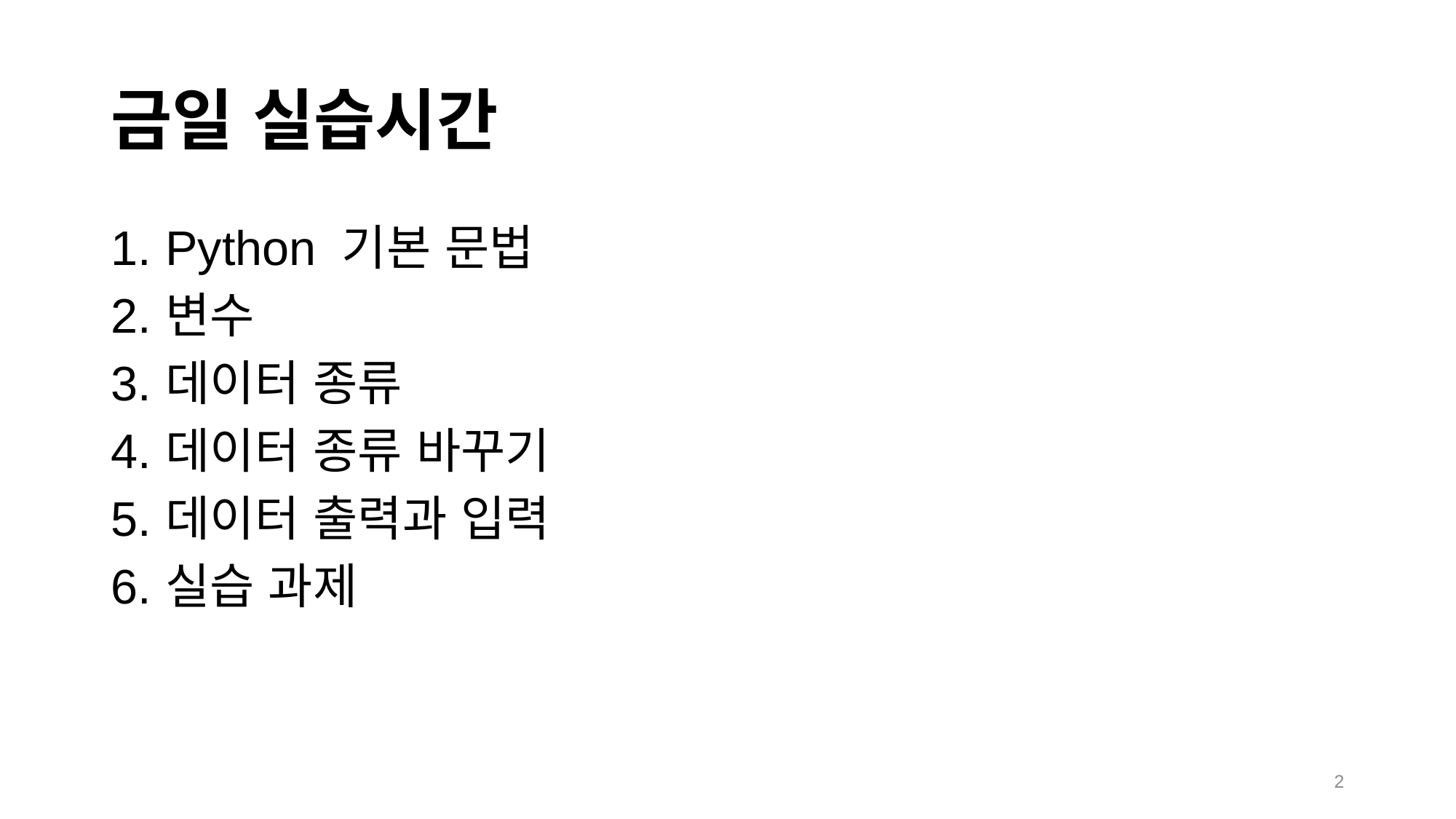

# 금일 실습시간
Python 기본 문법
변수
데이터 종류
데이터 종류 바꾸기
데이터 출력과 입력
실습 과제
2